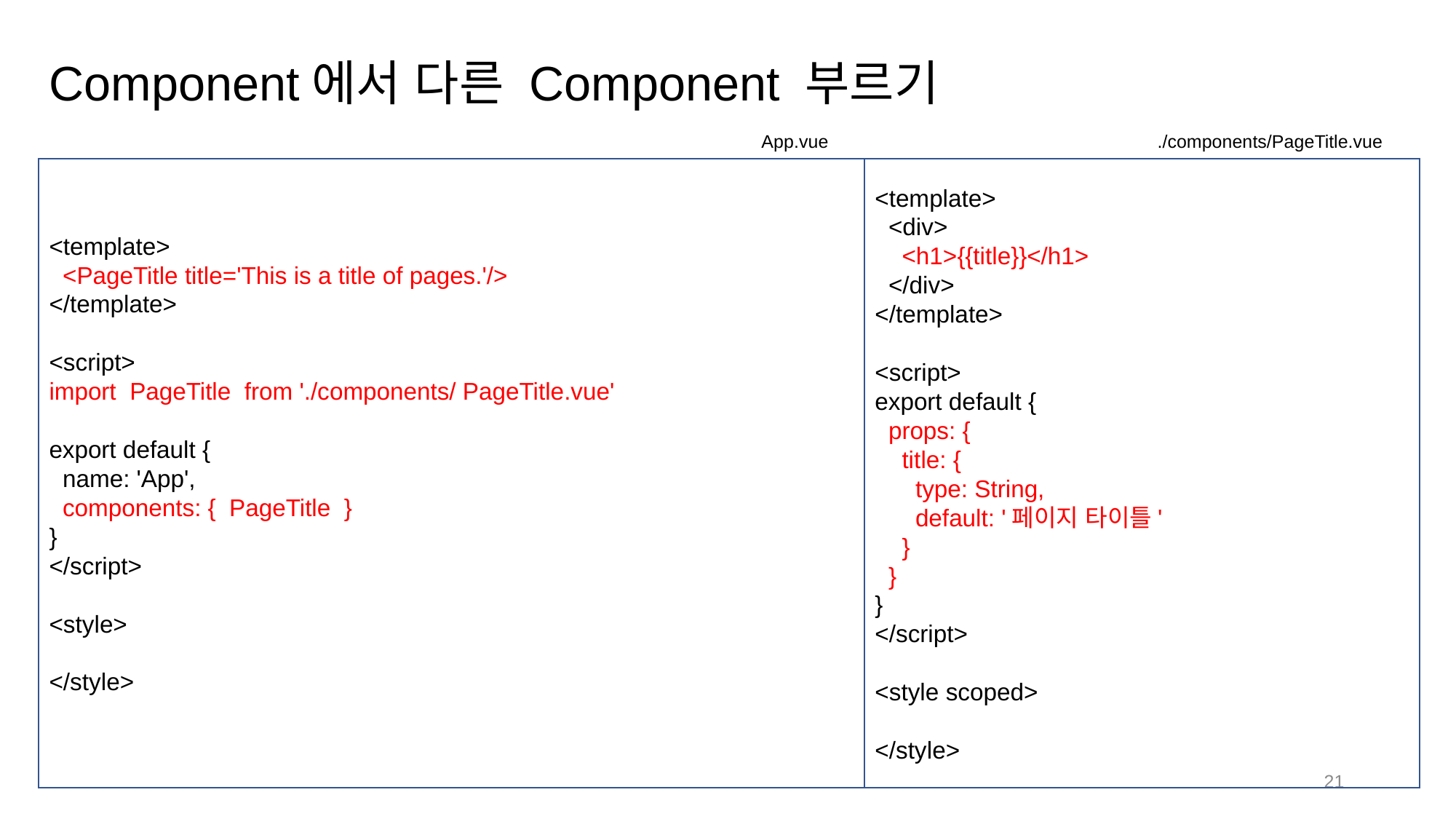

# Component에서 다른 Component 부르기
App.vue
./components/PageTitle.vue
<template>
  <PageTitle title='This is a title of pages.'/>
</template>
<script>
import  PageTitle  from './components/ PageTitle.vue'
export default {
  name: 'App',
  components: {  PageTitle  }
}
</script>
<style>
</style>

<template>
  <div>
    <h1>{{title}}</h1>
  </div>
</template>
<script>
export default {
  props: {
    title: {
      type: String,
      default: '페이지 타이틀'
    }
  }
}
</script>
<style scoped>
</style>
21